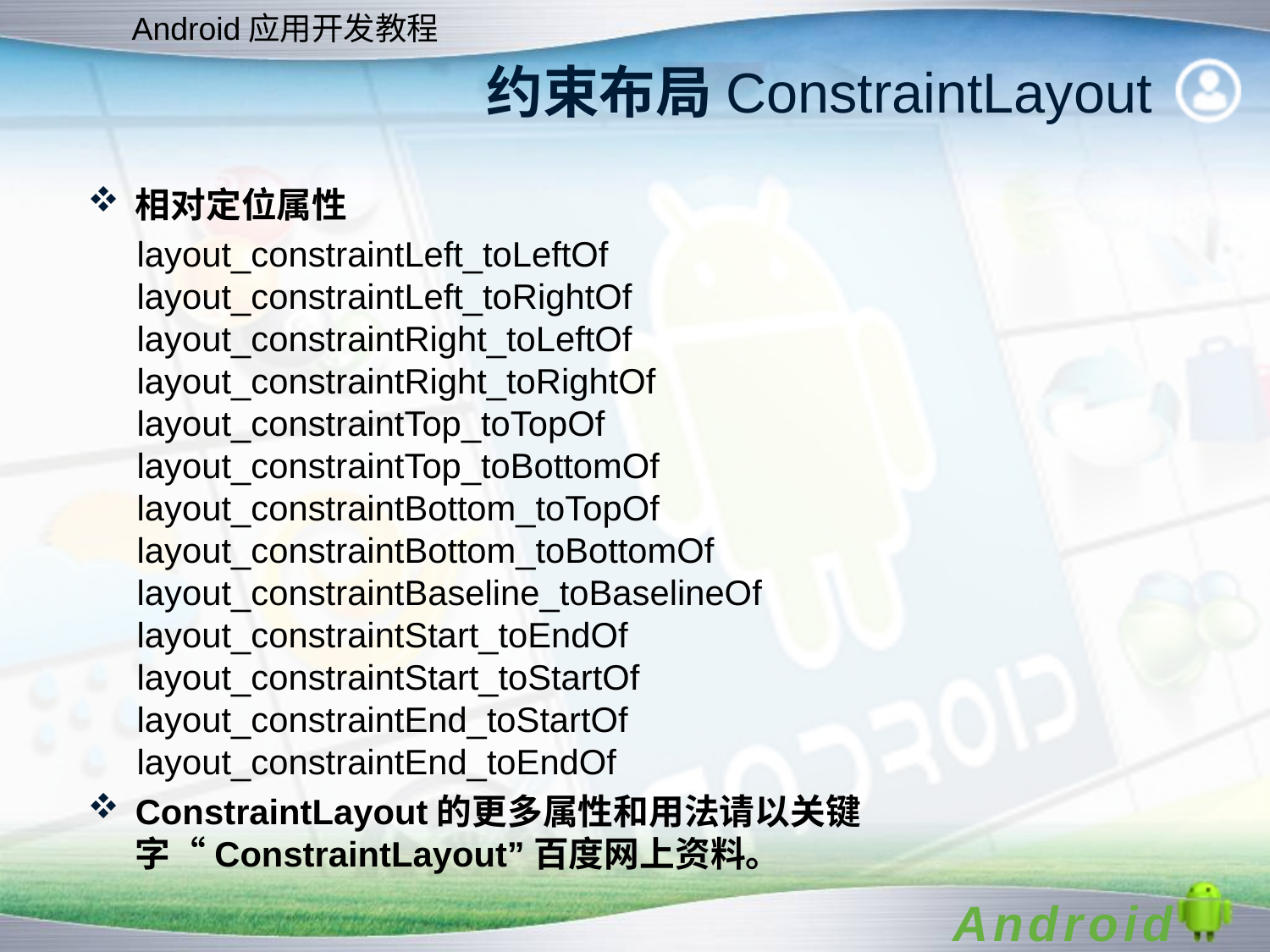

# 约束布局ConstraintLayout
相对定位属性
layout_constraintLeft_toLeftOf
layout_constraintLeft_toRightOf
layout_constraintRight_toLeftOf
layout_constraintRight_toRightOf
layout_constraintTop_toTopOf
layout_constraintTop_toBottomOf
layout_constraintBottom_toTopOf
layout_constraintBottom_toBottomOf
layout_constraintBaseline_toBaselineOf
layout_constraintStart_toEndOf
layout_constraintStart_toStartOf
layout_constraintEnd_toStartOf
layout_constraintEnd_toEndOf
ConstraintLayout的更多属性和用法请以关键字“ConstraintLayout”百度网上资料。